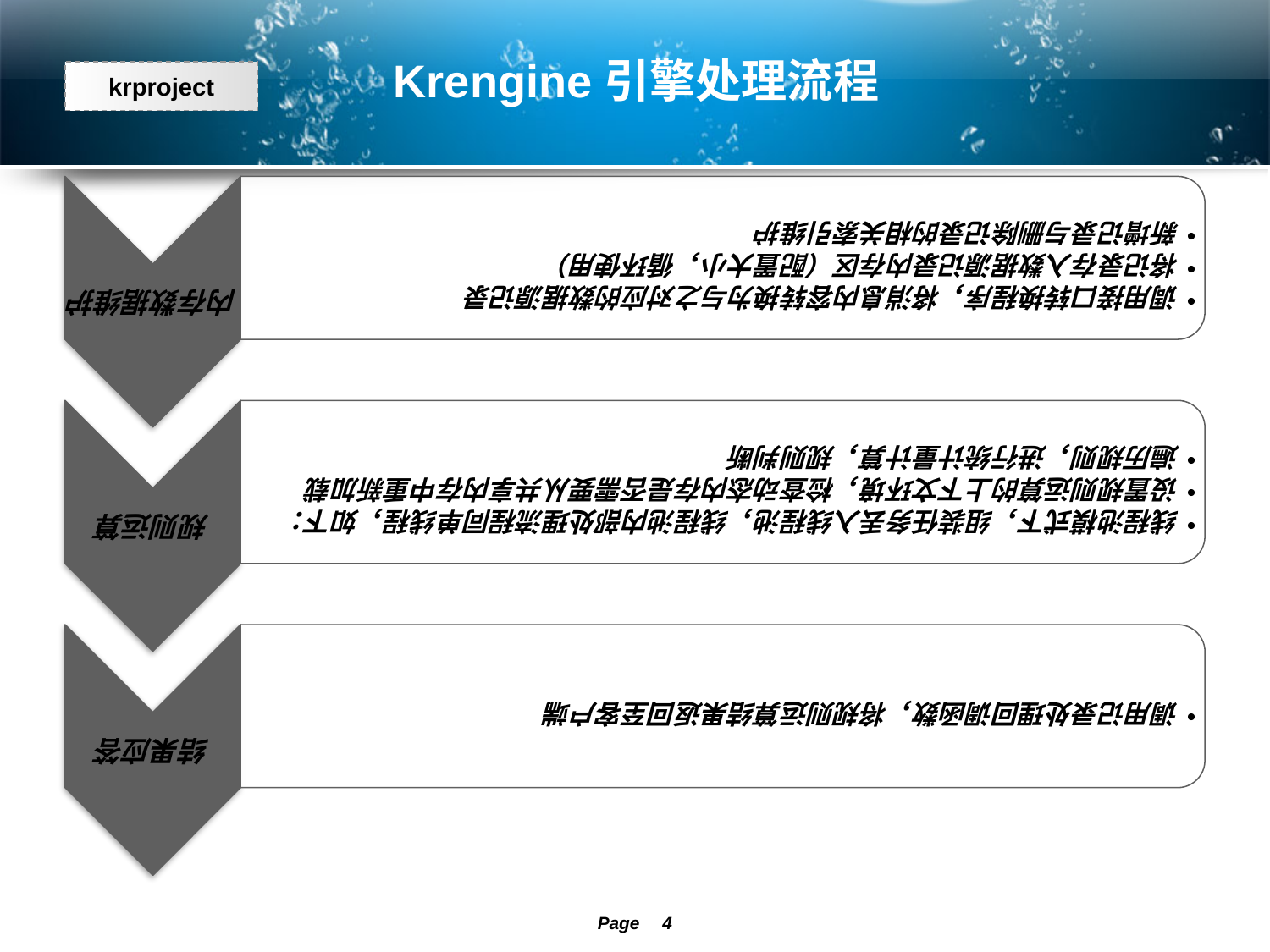

# Krengine引擎处理流程
内存数据维护
调用接口转换程序，将消息内容转换为与之对应的数据源记录
将记录存入数据源记录内存区（配置大小，循环使用）
新增记录与删除记录的相关索引维护
规则运算
线程池模式下，组装任务丢入线程池，线程池内部处理流程同单线程，如下：
设置规则运算的上下文环境，检查动态内存是否需要从共享内存中重新加载
遍历规则，进行统计量计算，规则判断
结果应答
调用记录处理回调函数，将规则运算结果返回至客户端